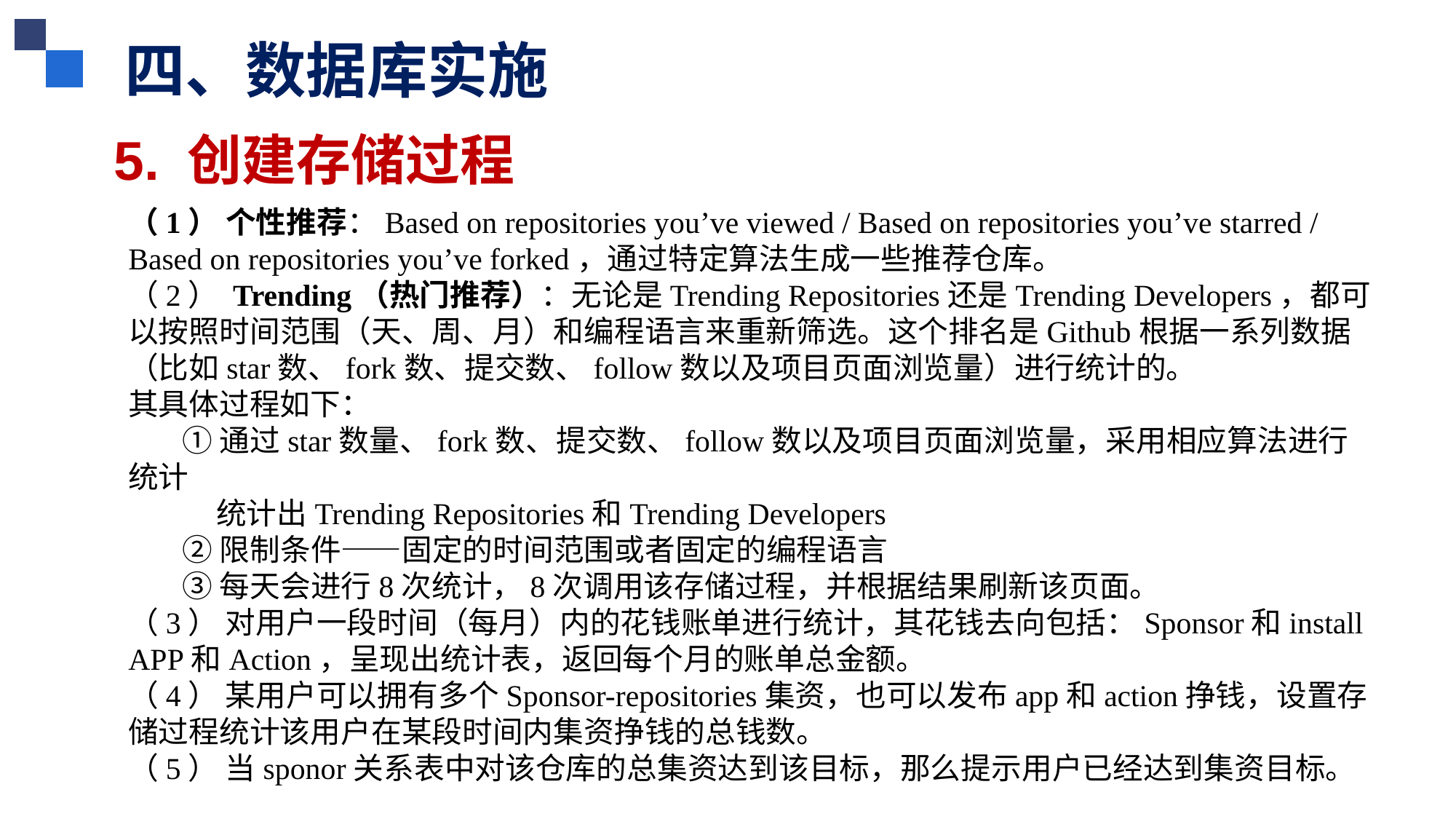

四、数据库实施

5. 创建存储过程
（1） 个性推荐：Based on repositories you’ve viewed / Based on repositories you’ve starred / Based on repositories you’ve forked，通过特定算法生成一些推荐仓库。（2） Trending（热门推荐）：无论是Trending Repositories还是Trending Developers，都可以按照时间范围（天、周、月）和编程语言来重新筛选。这个排名是Github根据一系列数据（比如star数、fork数、提交数、follow数以及项目页面浏览量）进行统计的。
其具体过程如下：
        ①通过star数量、fork数、提交数、follow数以及项目页面浏览量，采用相应算法进行统计
            统计出Trending Repositories和Trending Developers
        ②限制条件——固定的时间范围或者固定的编程语言
        ③每天会进行8次统计，8次调用该存储过程，并根据结果刷新该页面。（3） 对用户一段时间（每月）内的花钱账单进行统计，其花钱去向包括：Sponsor和install APP和Action，呈现出统计表，返回每个月的账单总金额。（4） 某用户可以拥有多个Sponsor-repositories集资，也可以发布app和action挣钱，设置存储过程统计该用户在某段时间内集资挣钱的总钱数。（5） 当sponor关系表中对该仓库的总集资达到该目标，那么提示用户已经达到集资目标。